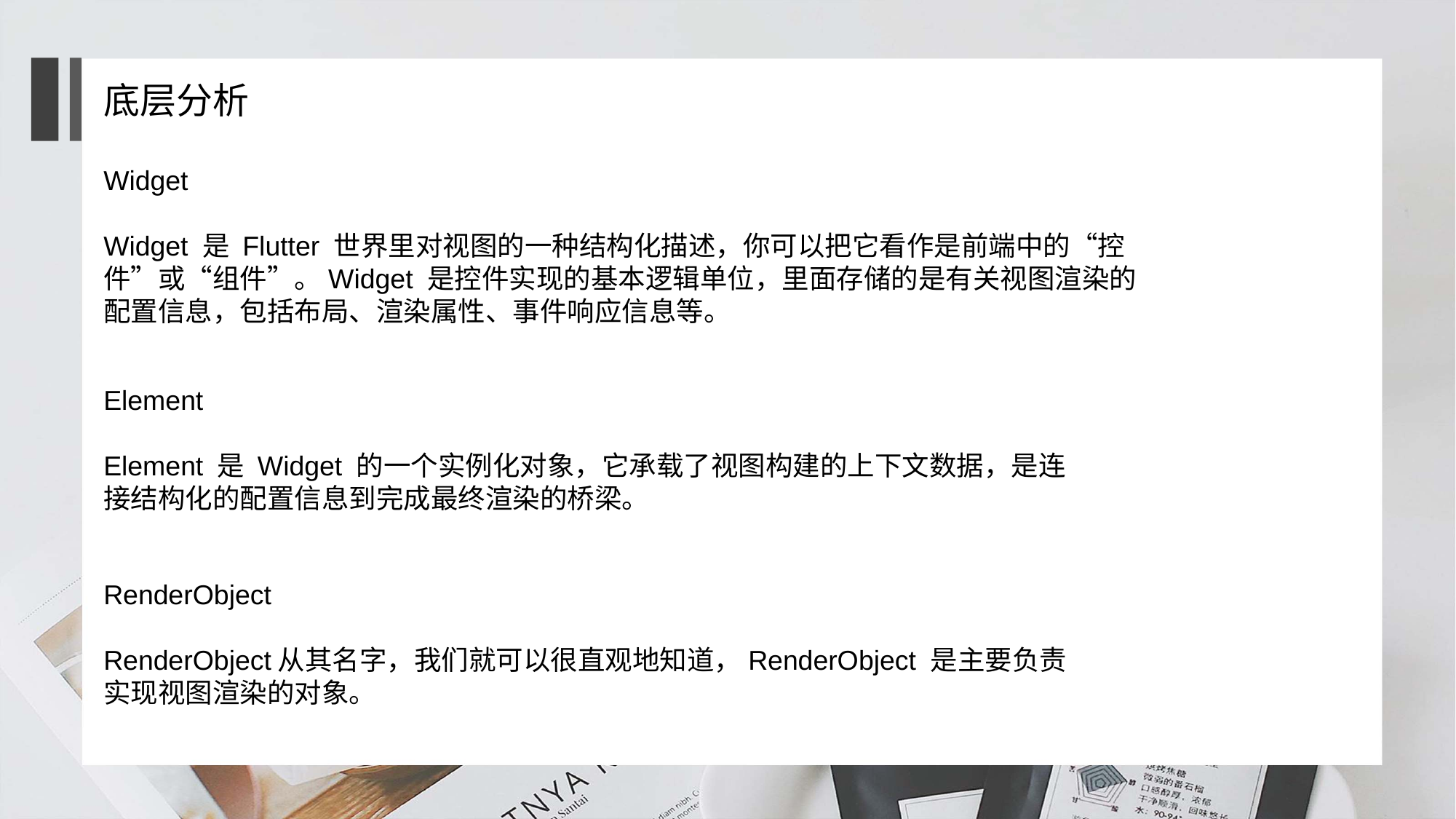

底层分析
Widget

Widget 是 Flutter 世界里对视图的一种结构化描述，你可以把它看作是前端中的“控件”或“组件”。Widget 是控件实现的基本逻辑单位，里面存储的是有关视图渲染的配置信息，包括布局、渲染属性、事件响应信息等。
Element

Element 是 Widget 的一个实例化对象，它承载了视图构建的上下文数据，是连接结构化的配置信息到完成最终渲染的桥梁。
RenderObject

RenderObject从其名字，我们就可以很直观地知道，RenderObject 是主要负责实现视图渲染的对象。